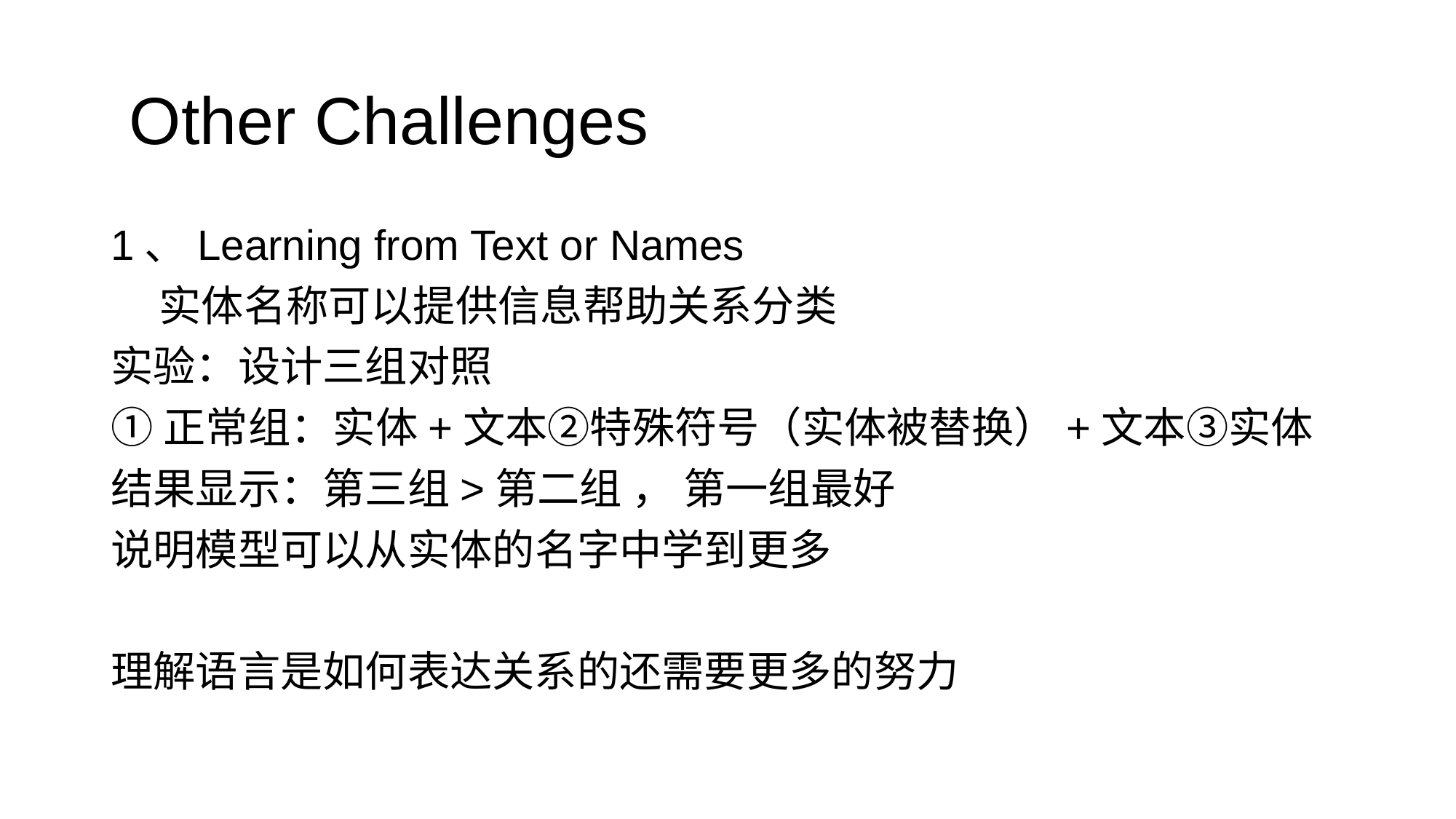

# Other Challenges
1、Learning from Text or Names
    实体名称可以提供信息帮助关系分类
实验：设计三组对照
①正常组：实体+文本②特殊符号（实体被替换）+文本③实体
结果显示：第三组>第二组 ， 第一组最好
说明模型可以从实体的名字中学到更多

理解语言是如何表达关系的还需要更多的努力